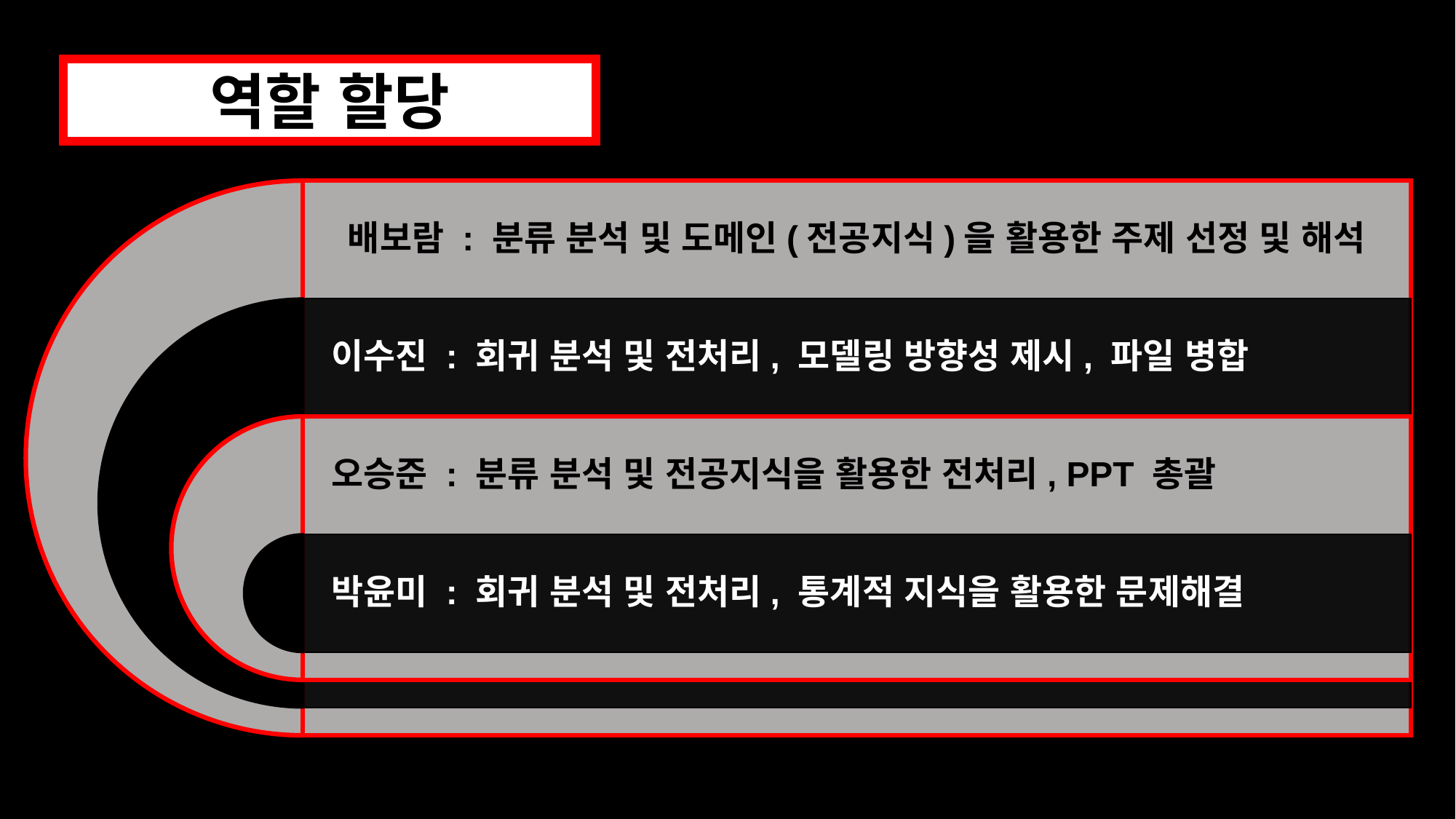

역할 할당
역할 할당

배보람 : 분류 분석 및 도메인(전공지식)을 활용한 주제 선정 및 해석

 이수진 : 회귀 분석 및 전처리, 모델링 방향성 제시, 파일 병합

 오승준 : 분류 분석 및 전공지식을 활용한 전처리, PPT 총괄

 박윤미 : 회귀 분석 및 전처리, 통계적 지식을 활용한 문제해결